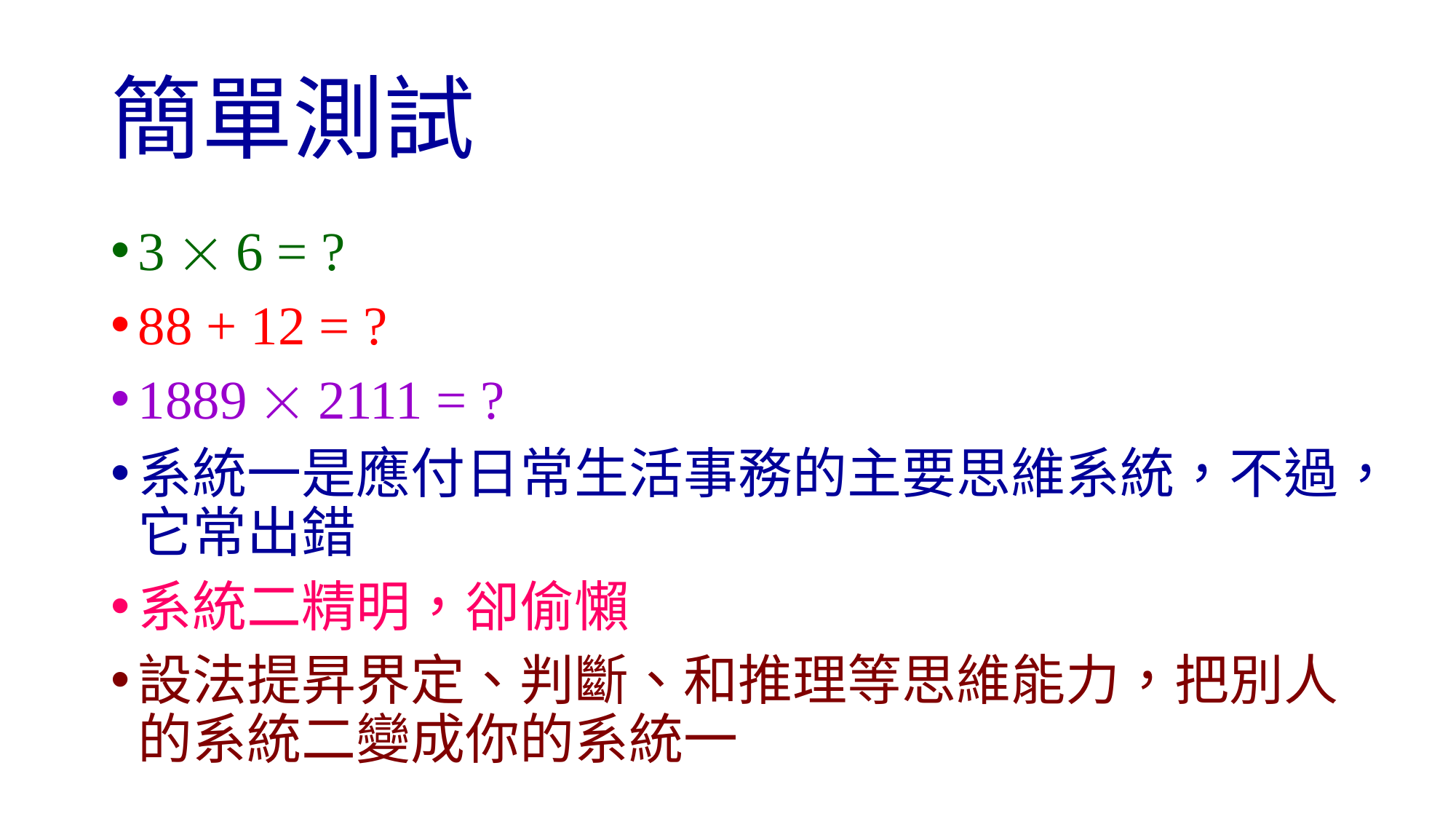

# 簡單測試
3 × 6 = ?
88 + 12 = ?
1889 × 2111 = ?
系統一是應付日常生活事務的主要思維系統，不過，它常出錯
系統二精明，卻偷懶
設法提昇界定、判斷、和推理等思維能力，把別人的系統二變成你的系統一